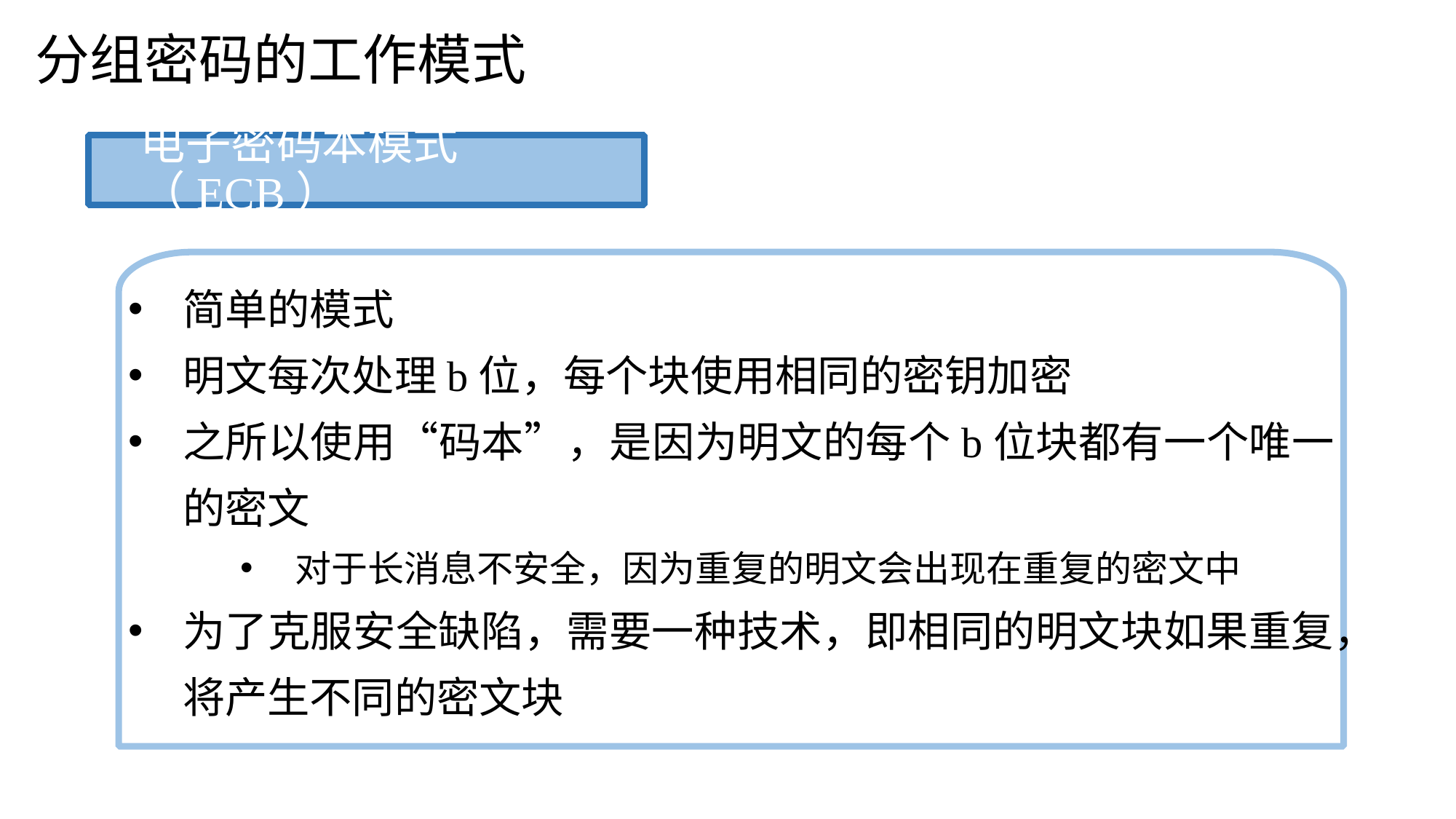

分组密码的工作模式
电子密码本模式（ECB）
简单的模式
明文每次处理b位，每个块使用相同的密钥加密
之所以使用“码本”，是因为明文的每个b位块都有一个唯一的密文
对于长消息不安全，因为重复的明文会出现在重复的密文中
为了克服安全缺陷，需要一种技术，即相同的明文块如果重复，将产生不同的密文块